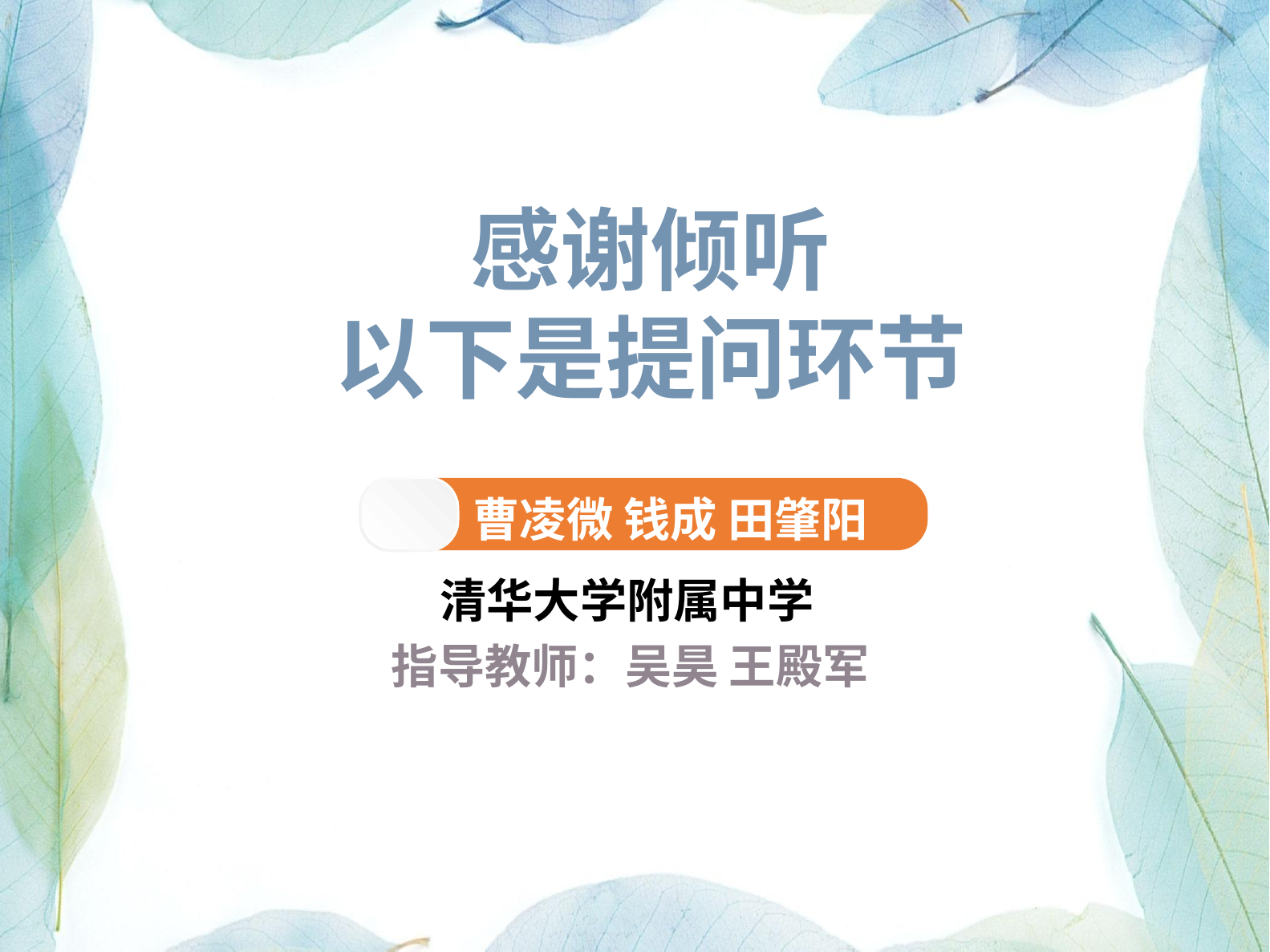

感谢倾听
以下是提问环节

曹凌微 钱成 田肇阳
清华大学附属中学
指导教师：吴昊 王殿军